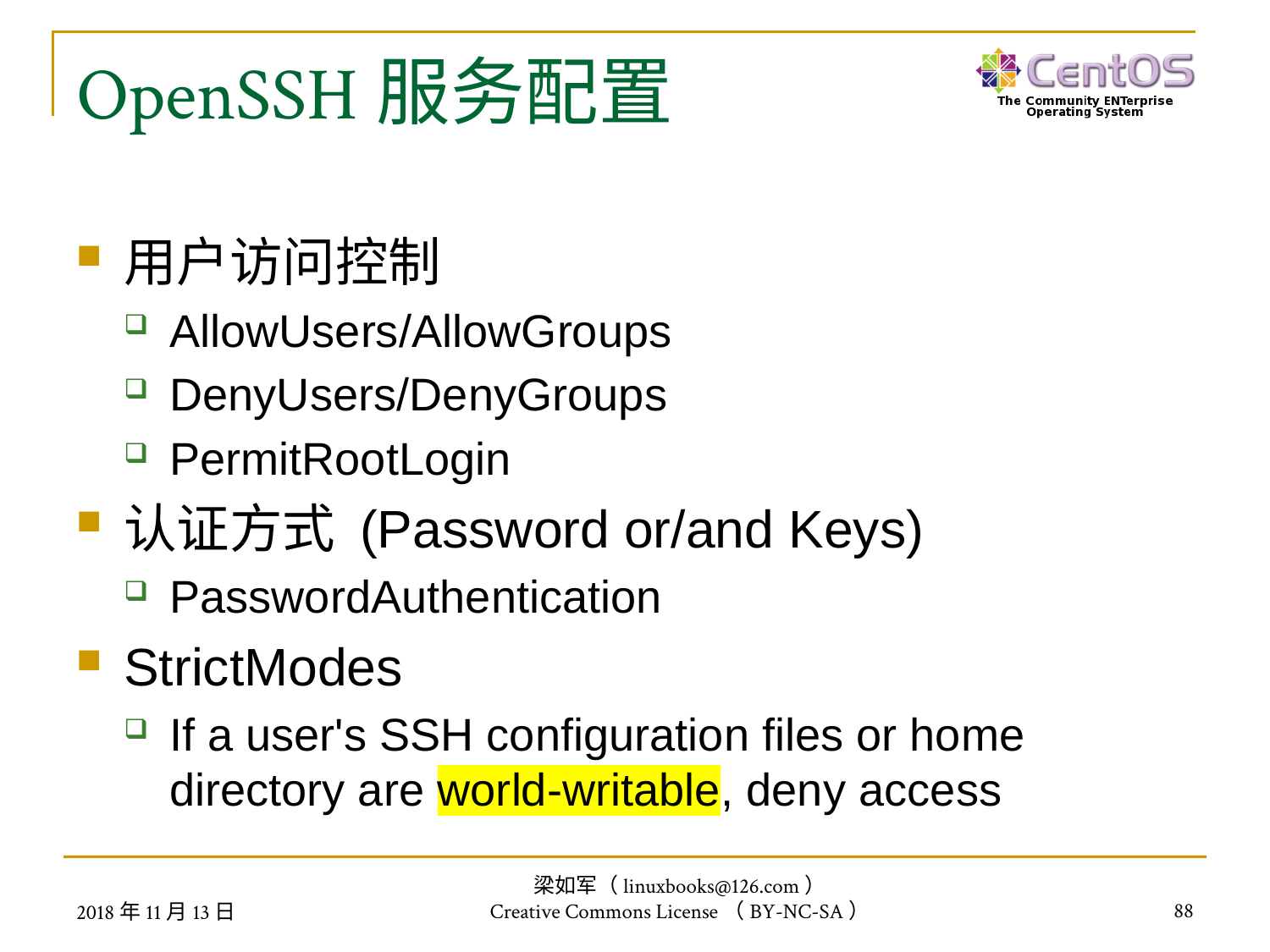

# OpenSSH服务配置
用户访问控制
AllowUsers/AllowGroups
DenyUsers/DenyGroups
PermitRootLogin
认证方式 (Password or/and Keys)
PasswordAuthentication
StrictModes
If a user's SSH configuration files or home directory are world-writable, deny access
梁如军（linuxbooks@126.com）
Creative Commons License（BY-NC-SA）
2018年11月13日
88